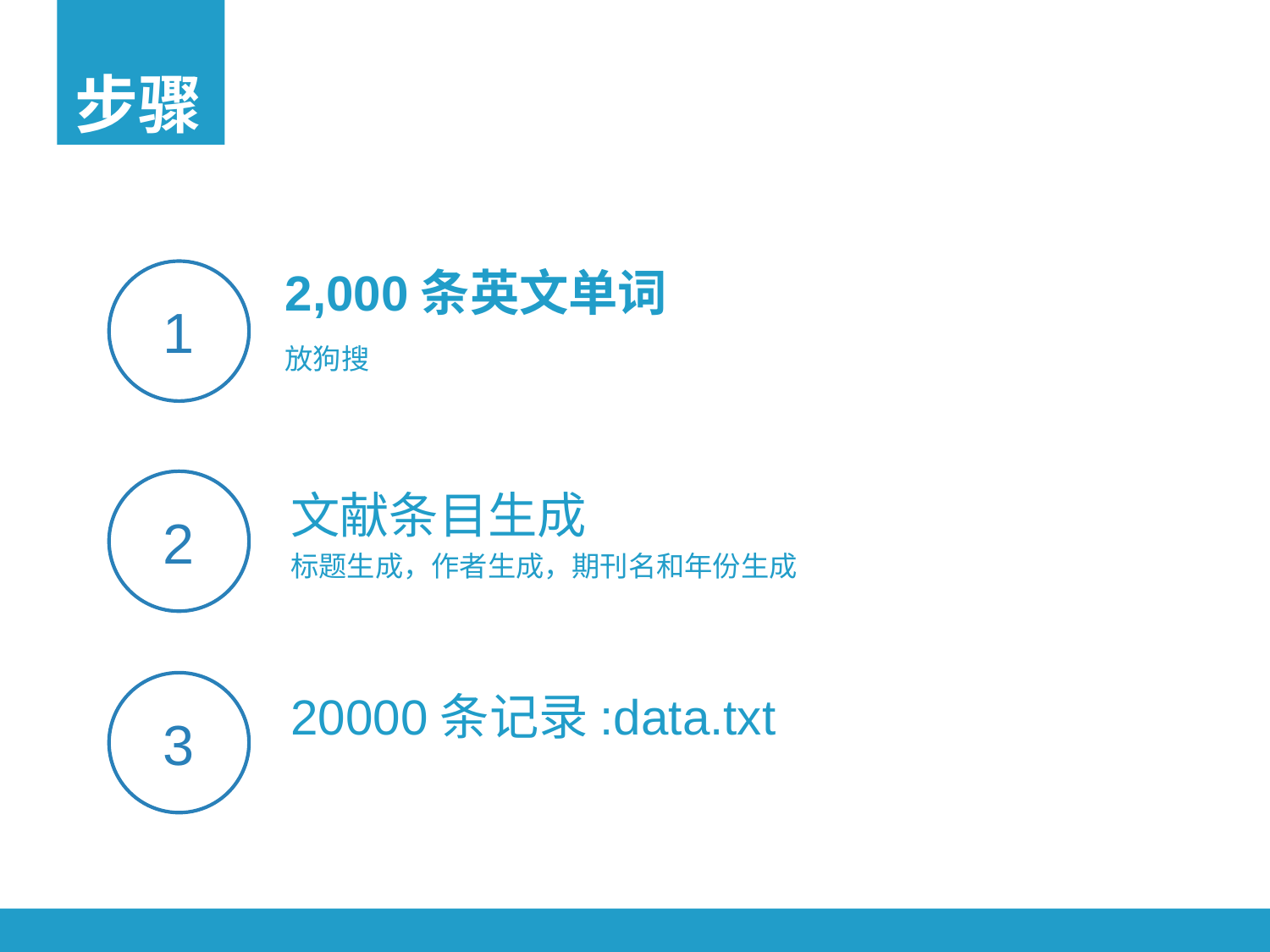

步骤
2,000条英文单词
1
放狗搜
2
文献条目生成
标题生成，作者生成，期刊名和年份生成
3
20000条记录:data.txt